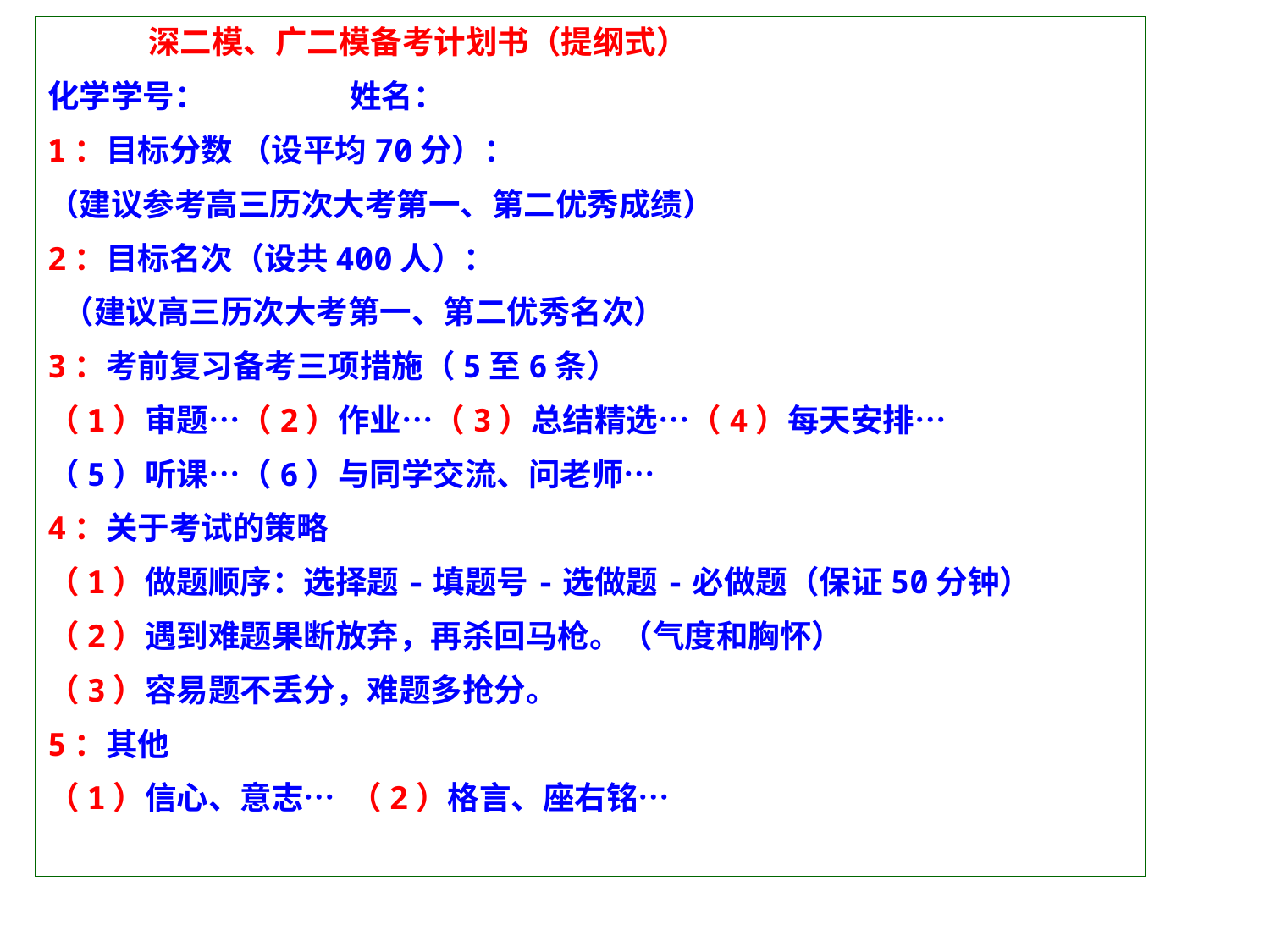

深二模、广二模备考计划书（提纲式）
化学学号：                    姓名：
1：目标分数 （设平均70分）：
（建议参考高三历次大考第一、第二优秀成绩）
2：目标名次（设共400人）：
 （建议高三历次大考第一、第二优秀名次）
3：考前复习备考三项措施（5至6条）
（1）审题…（2）作业…（3）总结精选…（4）每天安排…
（5）听课…（6）与同学交流、问老师…
4：关于考试的策略
（1）做题顺序：选择题-填题号-选做题-必做题（保证50分钟）
（2）遇到难题果断放弃，再杀回马枪。（气度和胸怀）
（3）容易题不丢分，难题多抢分。
5：其他
（1）信心、意志…  （2）格言、座右铭…